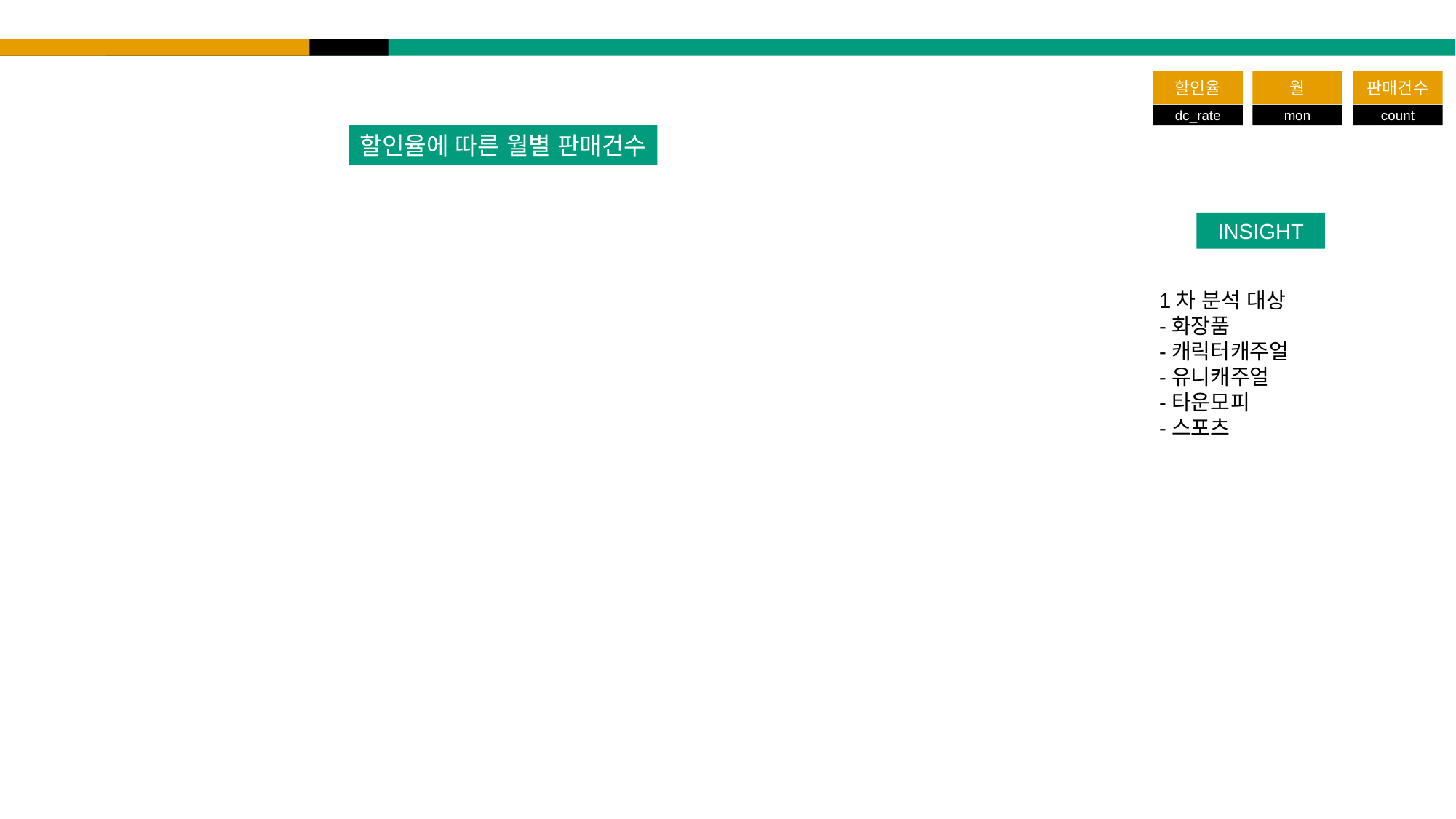

할인율
월
판매건수
dc_rate
mon
count
할인율에 따른 월별 판매건수
INSIGHT
1차 분석 대상
-화장품
-캐릭터캐주얼
-유니캐주얼
-타운모피
-스포츠